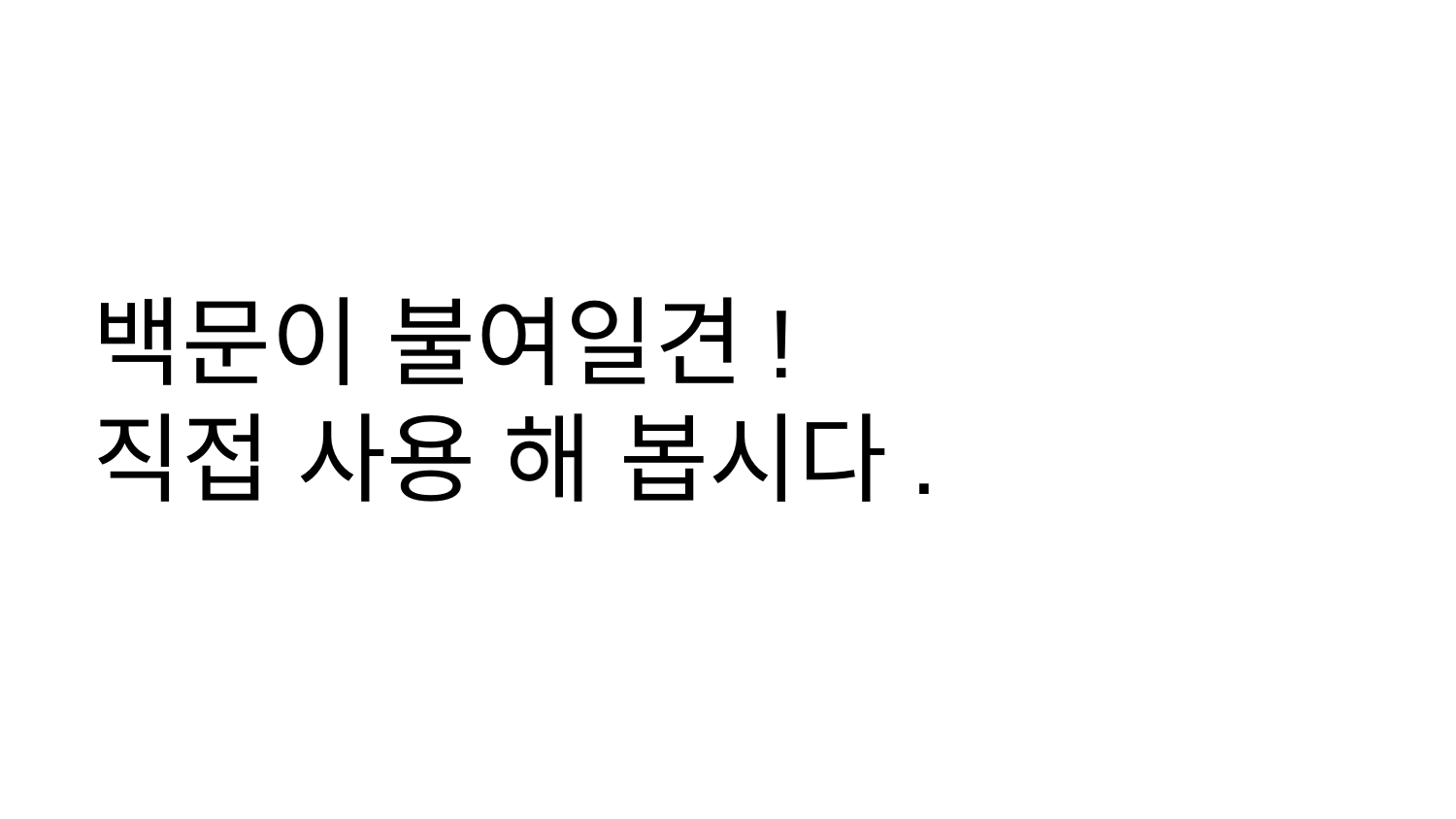

# 백문이 불여일견!
직접 사용 해 봅시다.